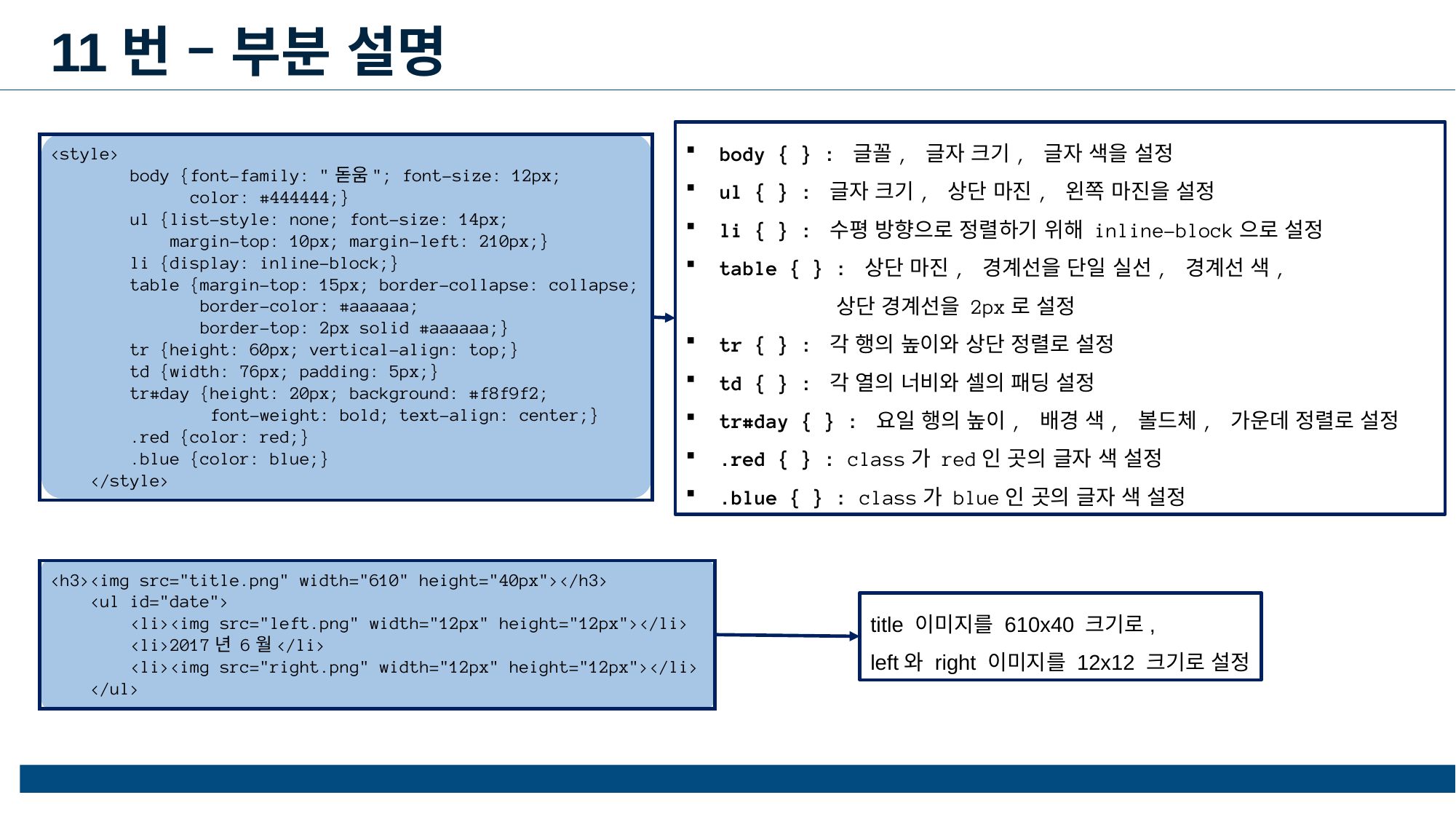

11번 – 부분 설명
body { } : 글꼴, 글자 크기, 글자 색을 설정
ul { } : 글자 크기, 상단 마진, 왼쪽 마진을 설정
li { } : 수평 방향으로 정렬하기 위해 inline-block으로 설정
table { } : 상단 마진, 경계선을 단일 실선, 경계선 색,
	      상단 경계선을 2px로 설정
tr { } : 각 행의 높이와 상단 정렬로 설정
td { } : 각 열의 너비와 셀의 패딩 설정
tr#day { } : 요일 행의 높이, 배경 색, 볼드체, 가운데 정렬로 설정
.red { } : class가 red인 곳의 글자 색 설정
.blue { } : class가 blue인 곳의 글자 색 설정

<style>
        body {font-family: "돋움"; font-size: 12px;
              color: #444444;}
        ul {list-style: none; font-size: 14px;
            margin-top: 10px; margin-left: 210px;}
        li {display: inline-block;}
        table {margin-top: 15px; border-collapse: collapse;
               border-color: #aaaaaa;
               border-top: 2px solid #aaaaaa;}
        tr {height: 60px; vertical-align: top;}
        td {width: 76px; padding: 5px;}
        tr#day {height: 20px; background: #f8f9f2;
                font-weight: bold; text-align: center;}
        .red {color: red;}
        .blue {color: blue;}
    </style>

<h3><img src="title.png" width="610" height="40px"></h3>
    <ul id="date">
        <li><img src="left.png" width="12px" height="12px"></li>
        <li>2017년 6월</li>
        <li><img src="right.png" width="12px" height="12px"></li>
    </ul>
title 이미지를 610x40 크기로,
left와 right 이미지를 12x12 크기로 설정